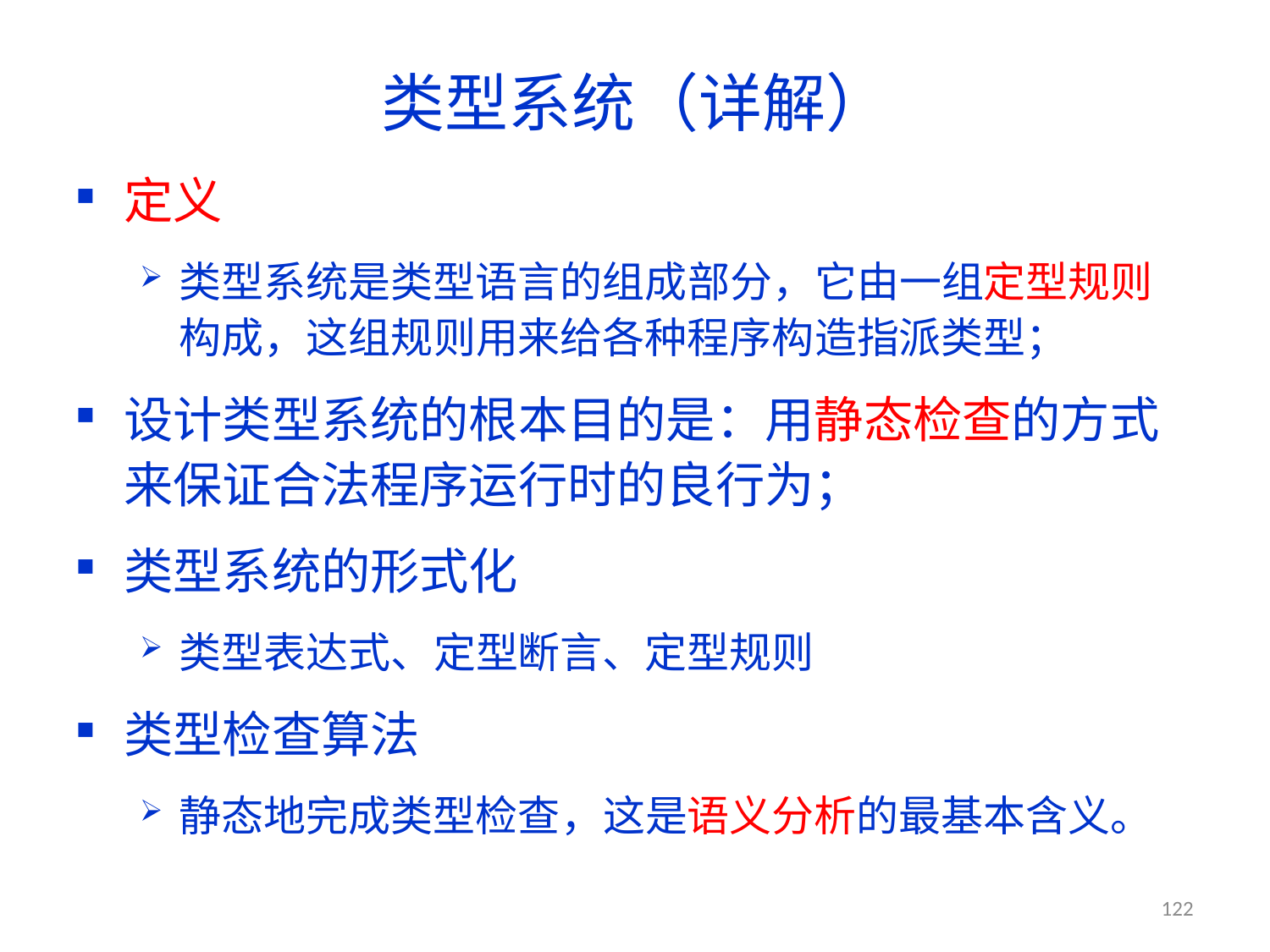

# 类型系统（详解）
定义
类型系统是类型语言的组成部分，它由一组定型规则构成，这组规则用来给各种程序构造指派类型；
设计类型系统的根本目的是：用静态检查的方式来保证合法程序运行时的良行为；
类型系统的形式化
类型表达式、定型断言、定型规则
类型检查算法
静态地完成类型检查，这是语义分析的最基本含义。
122